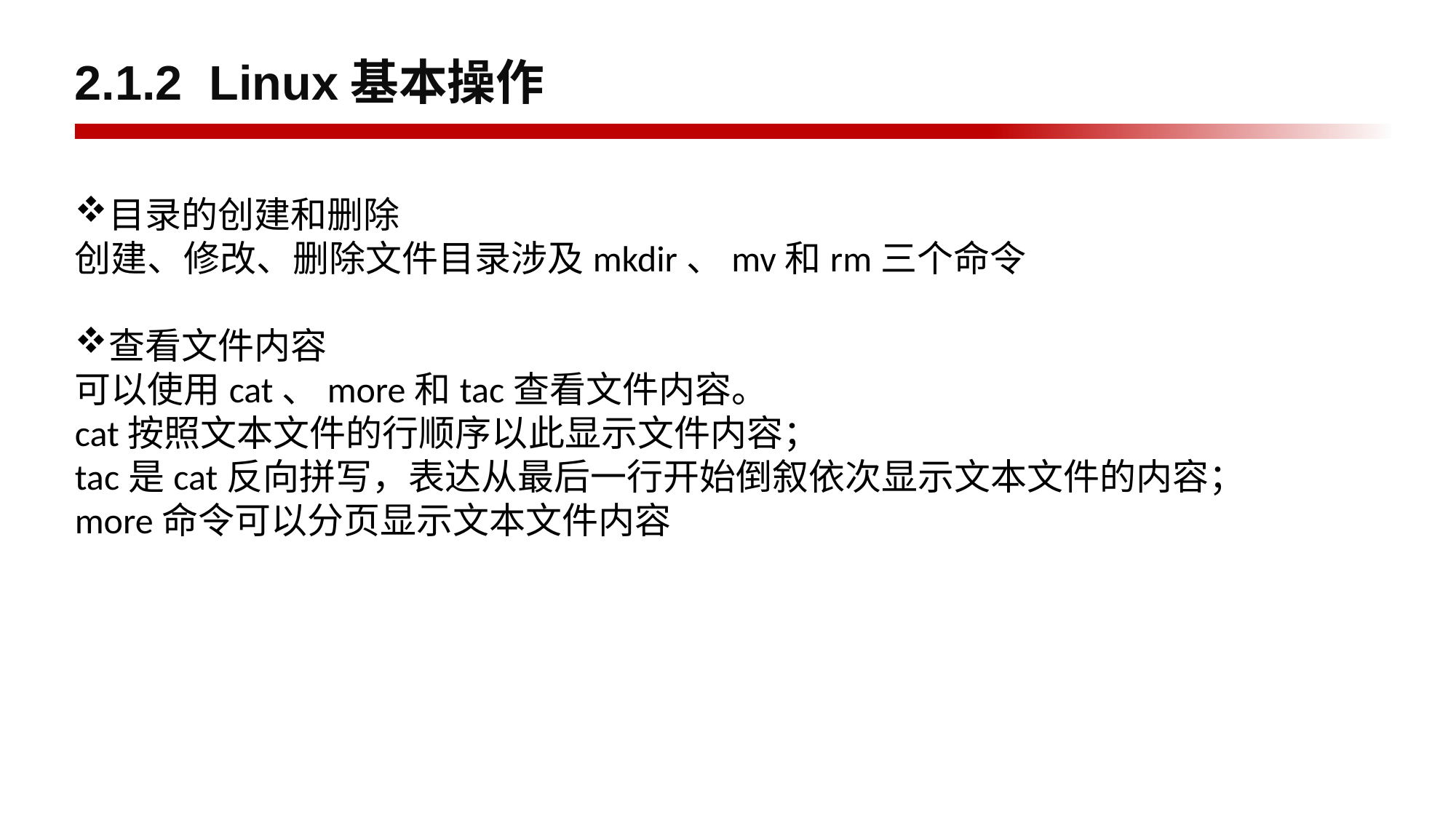

# 2.1.2  Linux基本操作

目录的创建和删除
创建、修改、删除文件目录涉及mkdir、mv和rm三个命令

查看文件内容
可以使用cat、more和tac查看文件内容。
cat按照文本文件的行顺序以此显示文件内容；
tac是cat反向拼写，表达从最后一行开始倒叙依次显示文本文件的内容；
more命令可以分页显示文本文件内容